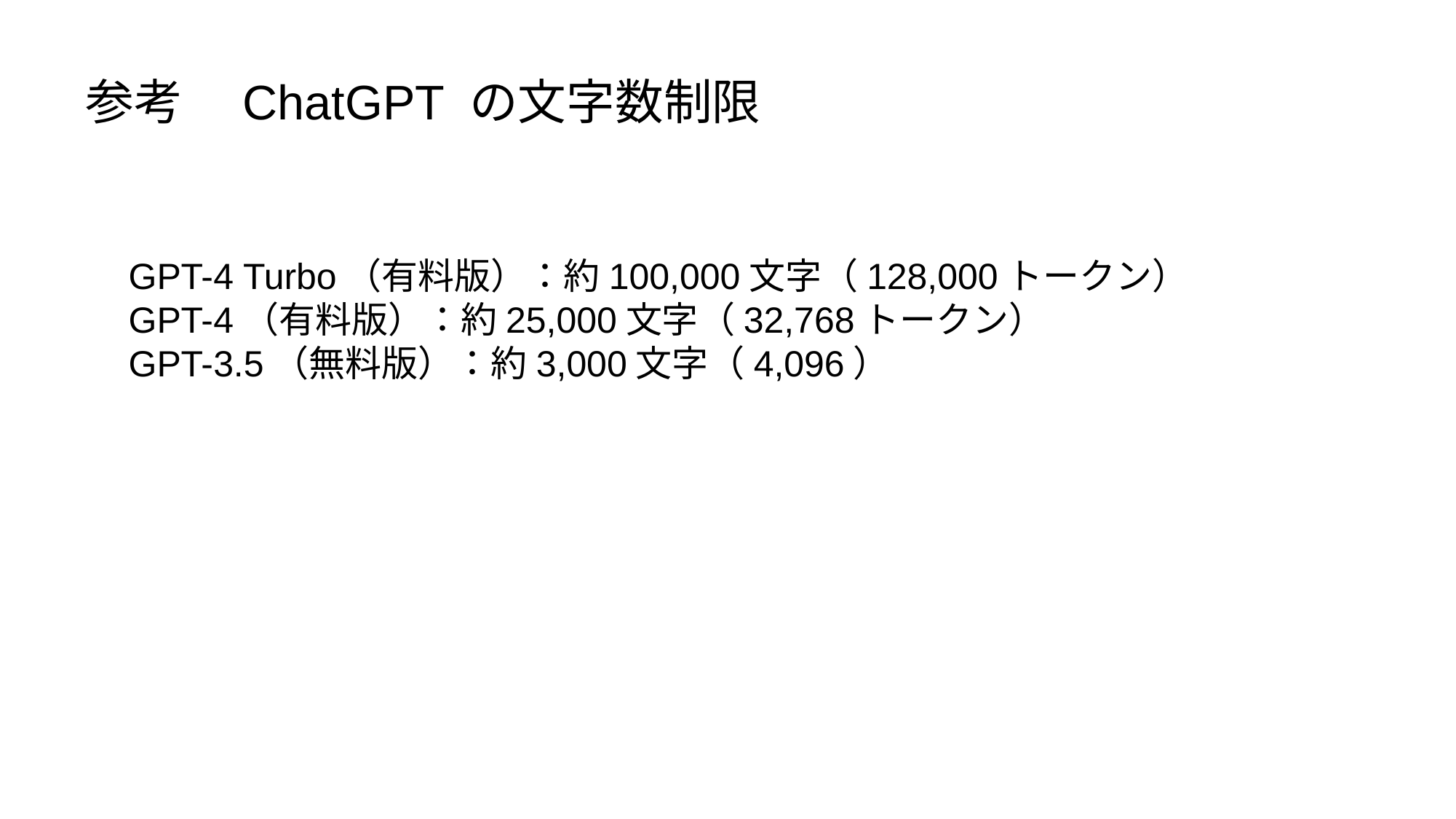

参考　ChatGPT の文字数制限
GPT-4 Turbo（有料版）：約100,000文字（128,000トークン）
GPT-4（有料版）：約25,000文字（32,768トークン）
GPT-3.5（無料版）：約3,000文字（4,096）